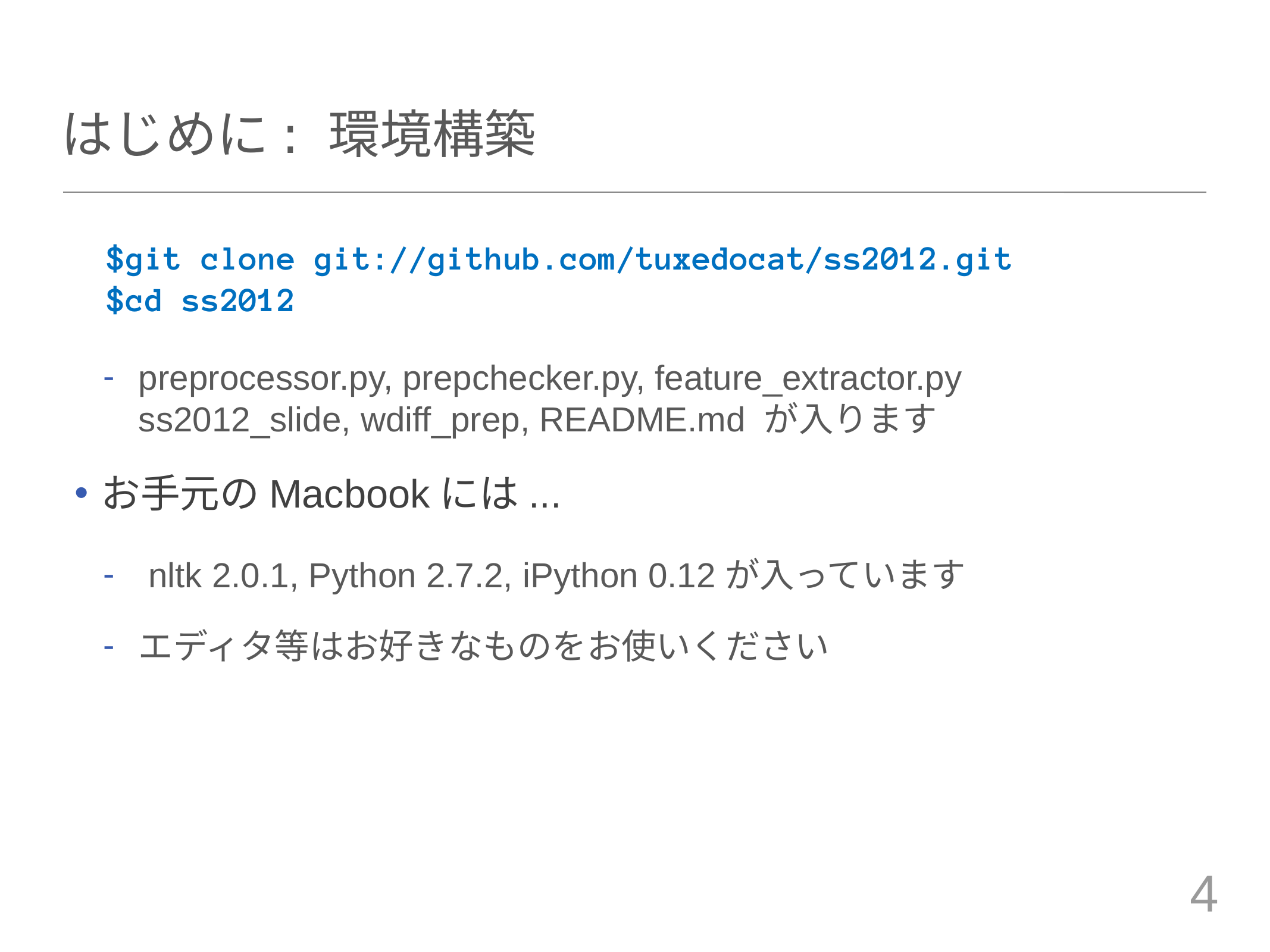

# はじめに: 環境構築
$git clone git://github.com/tuxedocat/ss2012.git
$cd ss2012
preprocessor.py, prepchecker.py, feature_extractor.py
ss2012_slide, wdiff_prep, README.md が入ります
お手元のMacbookには...
 nltk 2.0.1, Python 2.7.2, iPython 0.12が入っています
エディタ等はお好きなものをお使いください
4